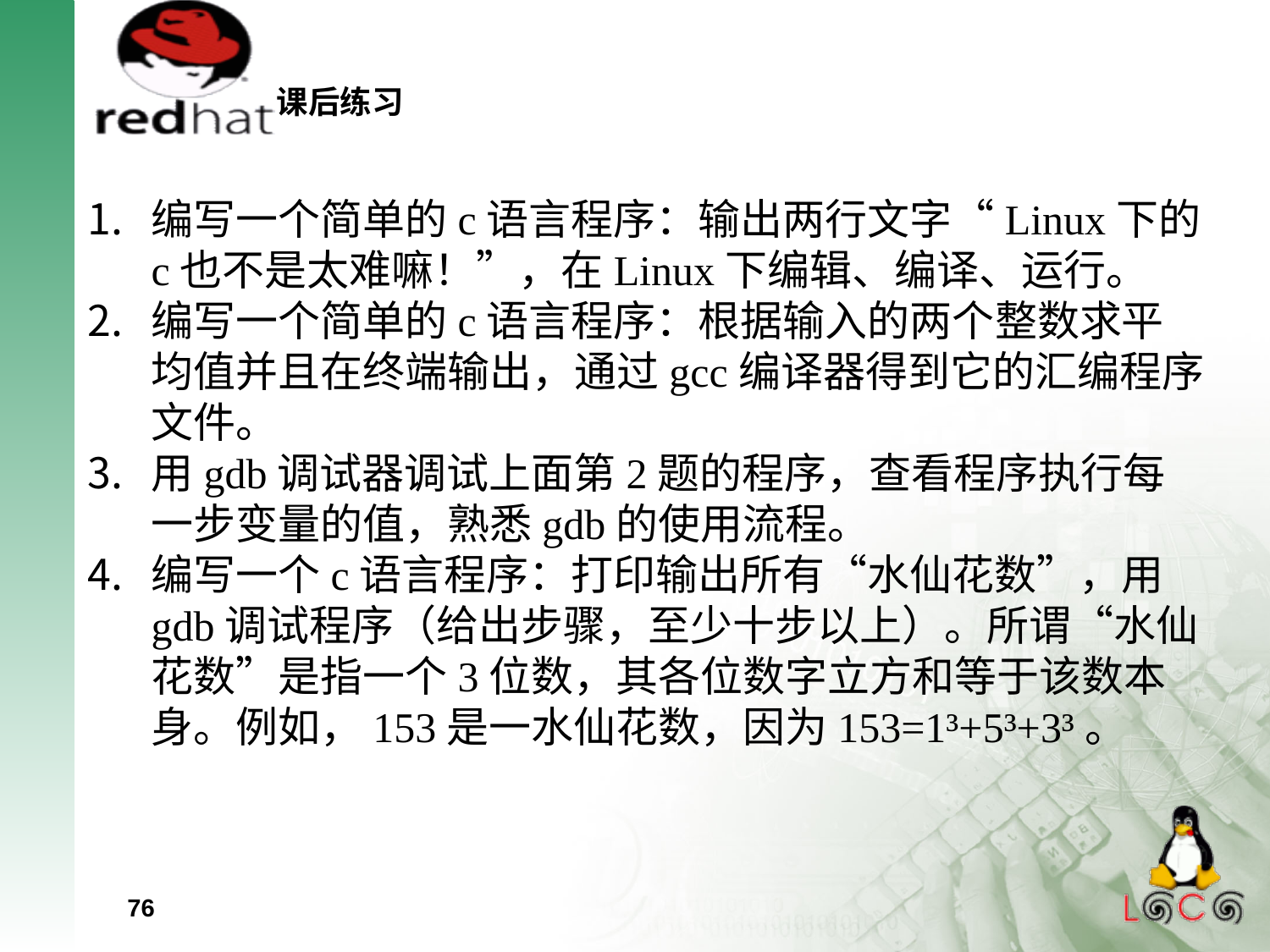

课后练习
编写一个简单的c语言程序：输出两行文字“Linux下的c也不是太难嘛！”，在Linux下编辑、编译、运行。
编写一个简单的c语言程序：根据输入的两个整数求平均值并且在终端输出，通过gcc编译器得到它的汇编程序文件。
用gdb调试器调试上面第2题的程序，查看程序执行每一步变量的值，熟悉gdb的使用流程。
编写一个c语言程序：打印输出所有“水仙花数”，用gdb调试程序（给出步骤，至少十步以上）。所谓“水仙花数”是指一个3位数，其各位数字立方和等于该数本身。例如，153是一水仙花数，因为153=1³+5³+3³。
76